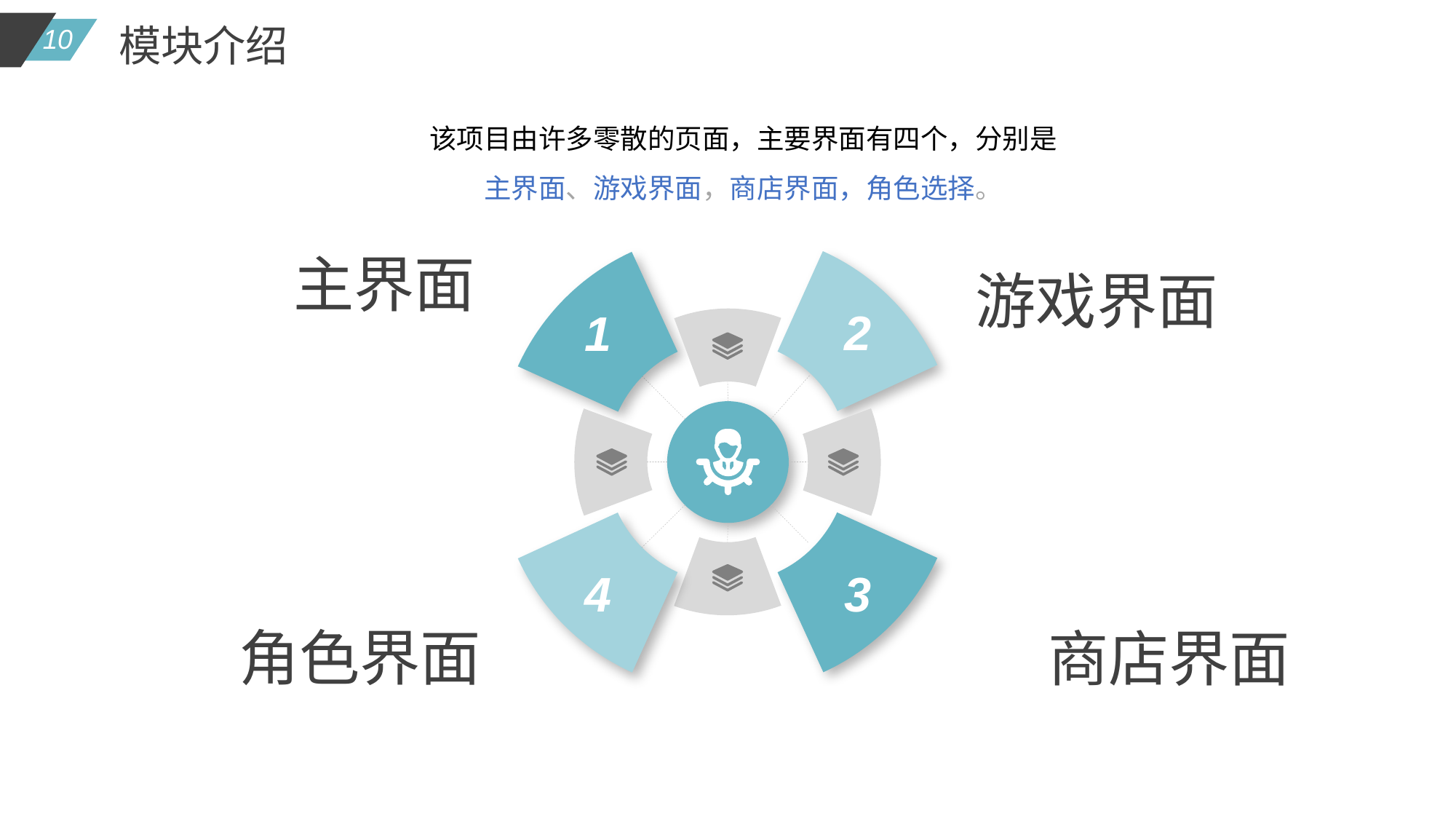

模块介绍
该项目由许多零散的页面，主要界面有四个，分别是
主界面、游戏界面，商店界面，角色选择。
主界面
游戏界面
2
1

3
4

角色界面
商店界面